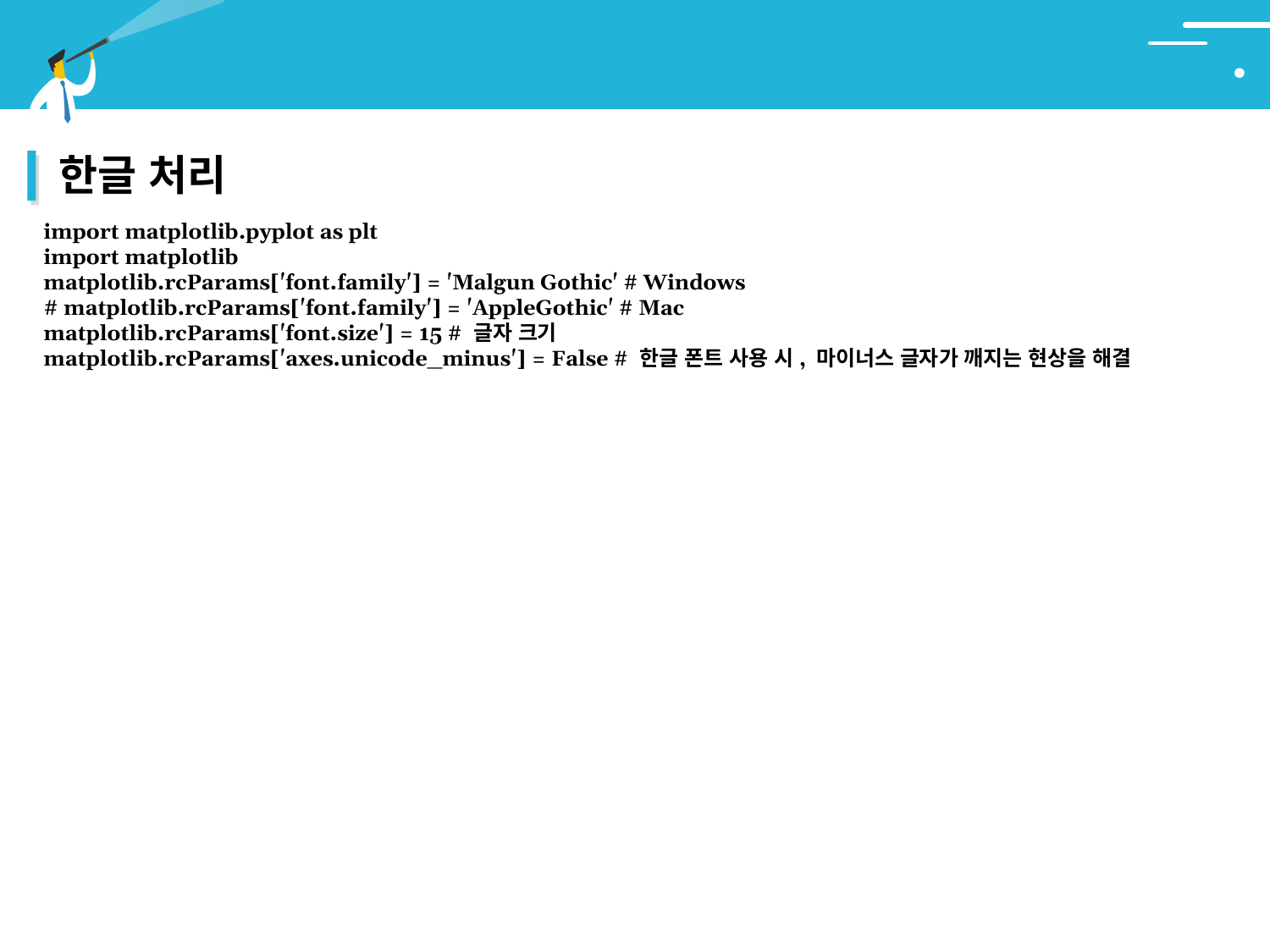

# 참고
한글 처리

import matplotlib.pyplot as plt
import matplotlib
matplotlib.rcParams['font.family'] = 'Malgun Gothic' # Windows
# matplotlib.rcParams['font.family'] = 'AppleGothic' # Mac
matplotlib.rcParams['font.size'] = 15 # 글자 크기
matplotlib.rcParams['axes.unicode_minus'] = False # 한글 폰트 사용 시, 마이너스 글자가 깨지는 현상을 해결